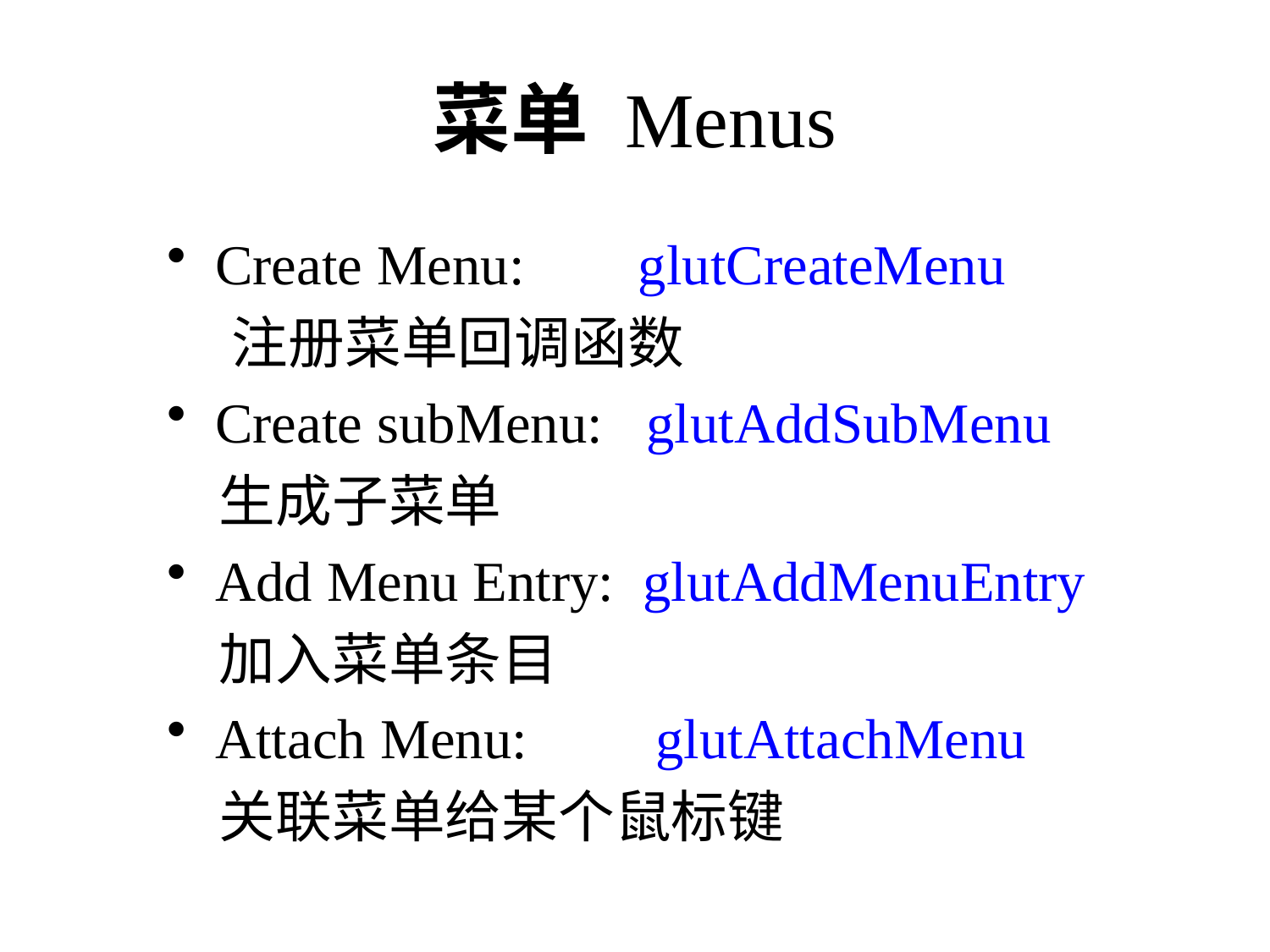

# 菜单 Menus
Create Menu:        glutCreateMenu
    注册菜单回调函数
Create subMenu:   glutAddSubMenu
   生成子菜单
Add Menu Entry:  glutAddMenuEntry
   加入菜单条目
Attach Menu:         glutAttachMenu
   关联菜单给某个鼠标键